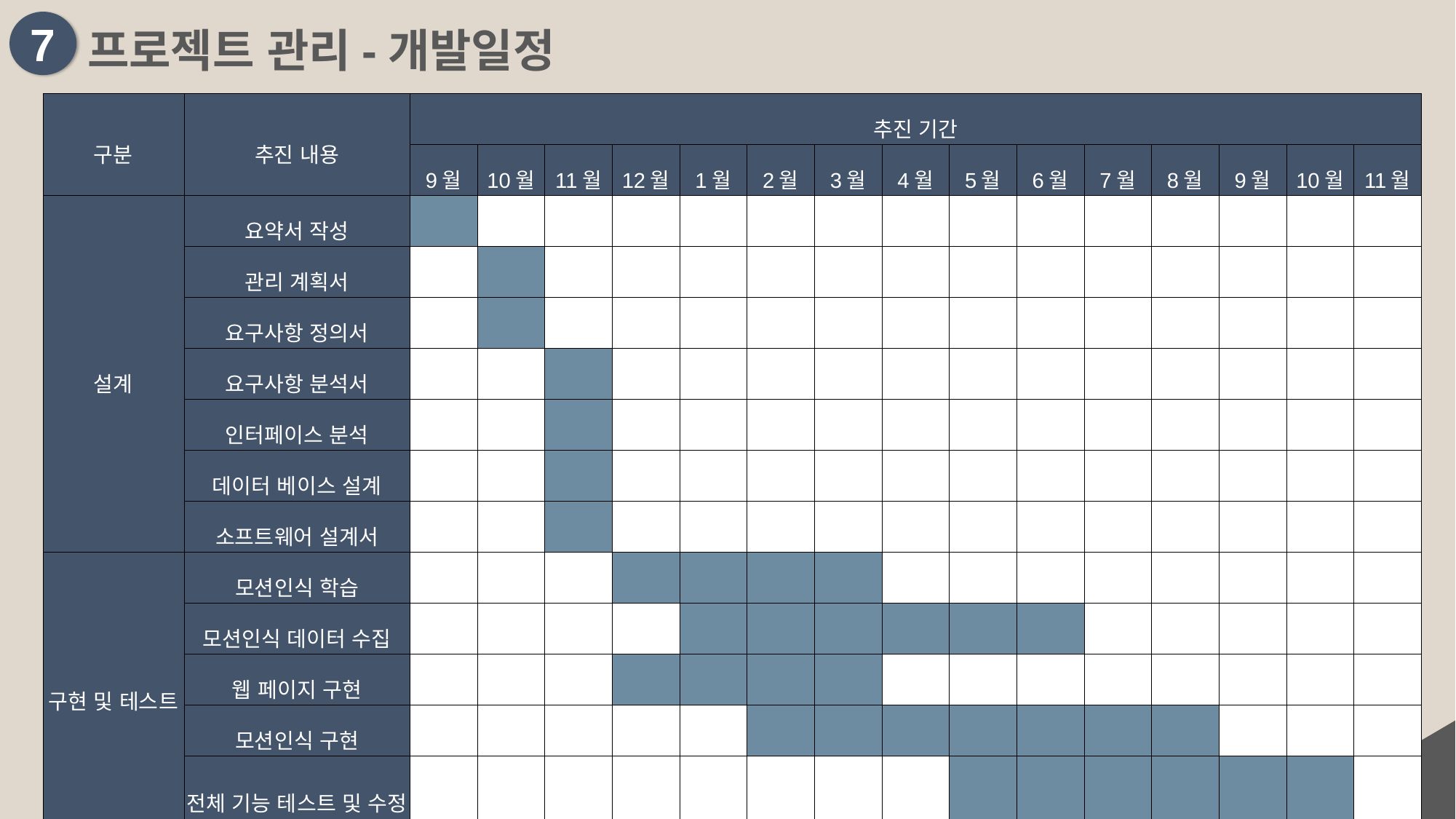

7
프로젝트 관리-개발일정
| 구분 | 추진 내용 | 추진 기간 |  |  |  |  |  |  |  |  |  |  |  |  |  |  |
| --- | --- | --- | --- | --- | --- | --- | --- | --- | --- | --- | --- | --- | --- | --- | --- | --- |
|  |  | 9월 | 10월 | 11월 | 12월 | 1월 | 2월 | 3월 | 4월 | 5월 | 6월 | 7월 | 8월 | 9월 | 10월 | 11월 |
| 설계 | 요약서 작성 |  |  |  |  |  |  |  |  |  |  |  |  |  |  |  |
|  | 관리 계획서 |  |  |  |  |  |  |  |  |  |  |  |  |  |  |  |
|  | 요구사항 정의서 |  |  |  |  |  |  |  |  |  |  |  |  |  |  |  |
|  | 요구사항 분석서 |  |  |  |  |  |  |  |  |  |  |  |  |  |  |  |
|  | 인터페이스 분석 |  |  |  |  |  |  |  |  |  |  |  |  |  |  |  |
|  | 데이터 베이스 설계 |  |  |  |  |  |  |  |  |  |  |  |  |  |  |  |
|  | 소프트웨어 설계서 |  |  |  |  |  |  |  |  |  |  |  |  |  |  |  |
| 구현 및 테스트 | 모션인식 학습 |  |  |  |  |  |  |  |  |  |  |  |  |  |  |  |
|  | 모션인식 데이터 수집 |  |  |  |  |  |  |  |  |  |  |  |  |  |  |  |
|  | 웹 페이지 구현 |  |  |  |  |  |  |  |  |  |  |  |  |  |  |  |
|  | 모션인식 구현 |  |  |  |  |  |  |  |  |  |  |  |  |  |  |  |
|  | 전체 기능 테스트 및 수정 |  |  |  |  |  |  |  |  |  |  |  |  |  |  |  |
| 배포 및 마무리 | 프로젝트 보고서 작성 |  |  |  |  |  |  |  |  |  |  |  |  |  |  |  |
|  | 소프트웨어 배포 |  |  |  |  |  |  |  |  |  |  |  |  |  |  |  |